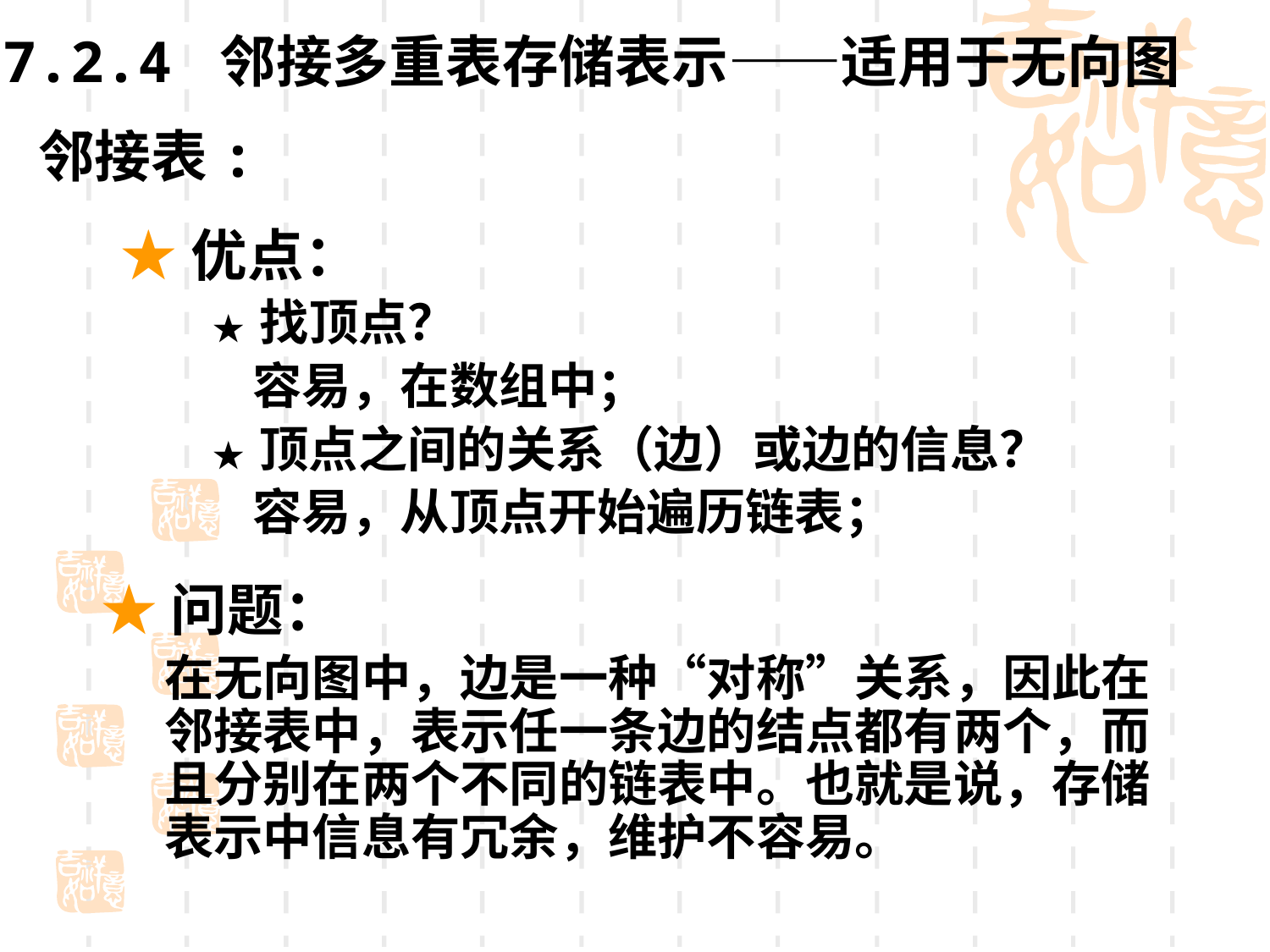

7.2.4 邻接多重表存储表示——适用于无向图
邻接表:
★优点：
    ★ 找顶点？
     容易，在数组中；
    ★ 顶点之间的关系（边）或边的信息？
     容易，从顶点开始遍历链表；
★问题：
在无向图中，边是一种“对称”关系，因此在邻接表中，表示任一条边的结点都有两个，而且分别在两个不同的链表中。也就是说，存储表示中信息有冗余，维护不容易。